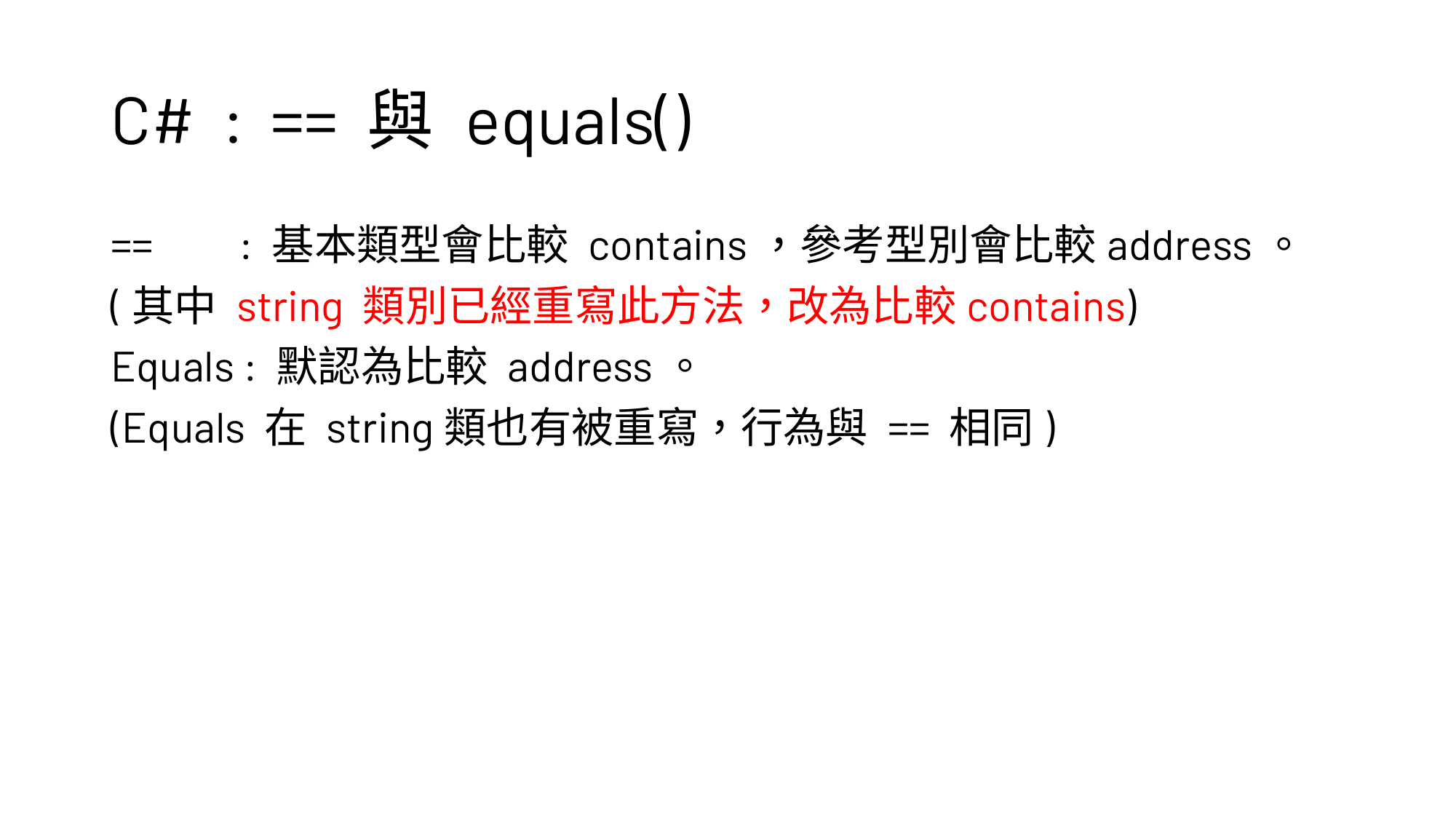

# C#  :  == 與 equals()
==          : 基本類型會比較 contains，參考型別會比較address。
(其中 string 類別已經重寫此方法，改為比較contains)
Equals : 默認為比較 address。
(Equals 在 string類也有被重寫，行為與 == 相同)